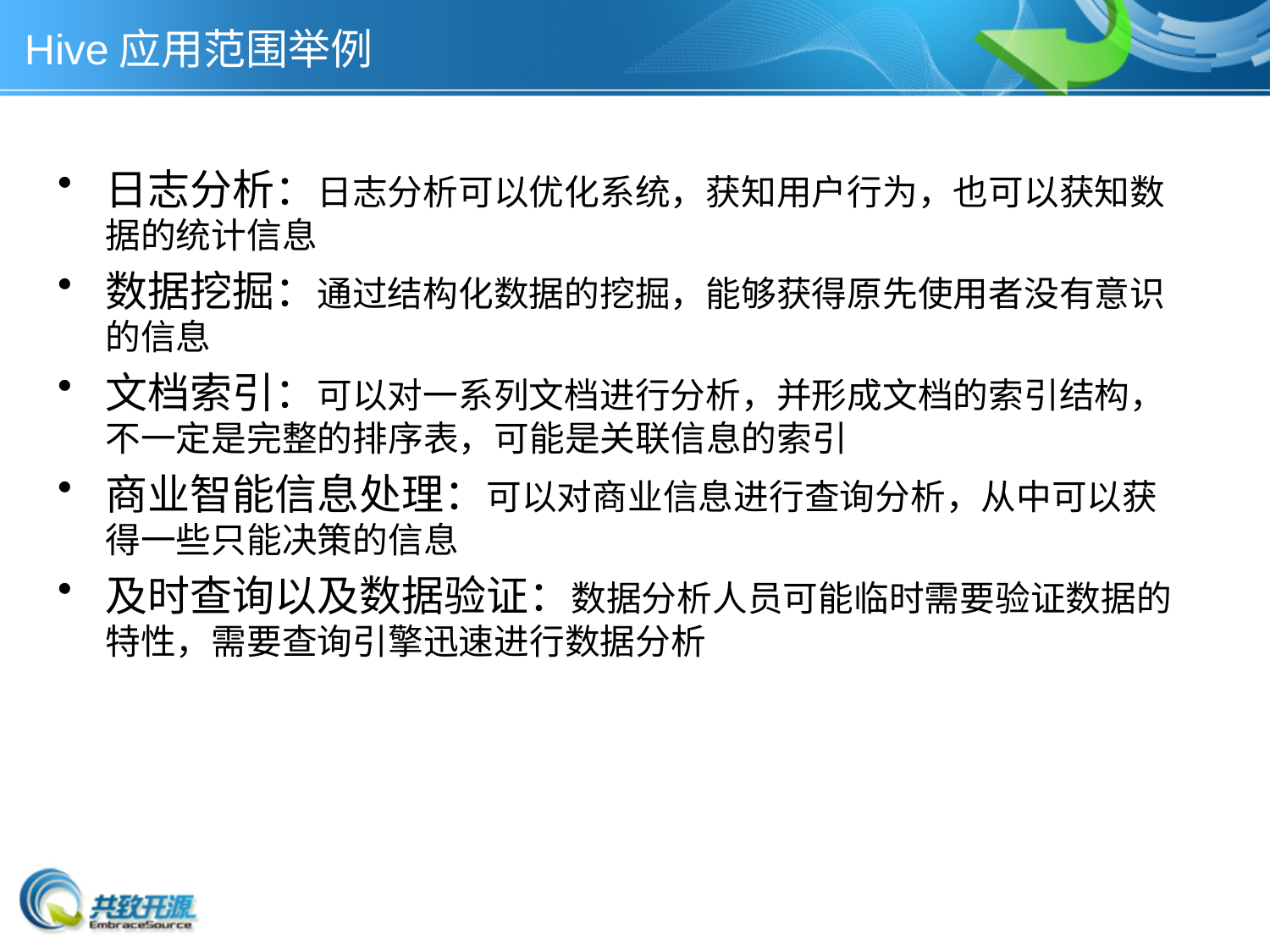

Hive应用范围举例
日志分析：日志分析可以优化系统，获知用户行为，也可以获知数据的统计信息
数据挖掘：通过结构化数据的挖掘，能够获得原先使用者没有意识的信息
文档索引：可以对一系列文档进行分析，并形成文档的索引结构，不一定是完整的排序表，可能是关联信息的索引
商业智能信息处理：可以对商业信息进行查询分析，从中可以获得一些只能决策的信息
及时查询以及数据验证：数据分析人员可能临时需要验证数据的特性，需要查询引擎迅速进行数据分析